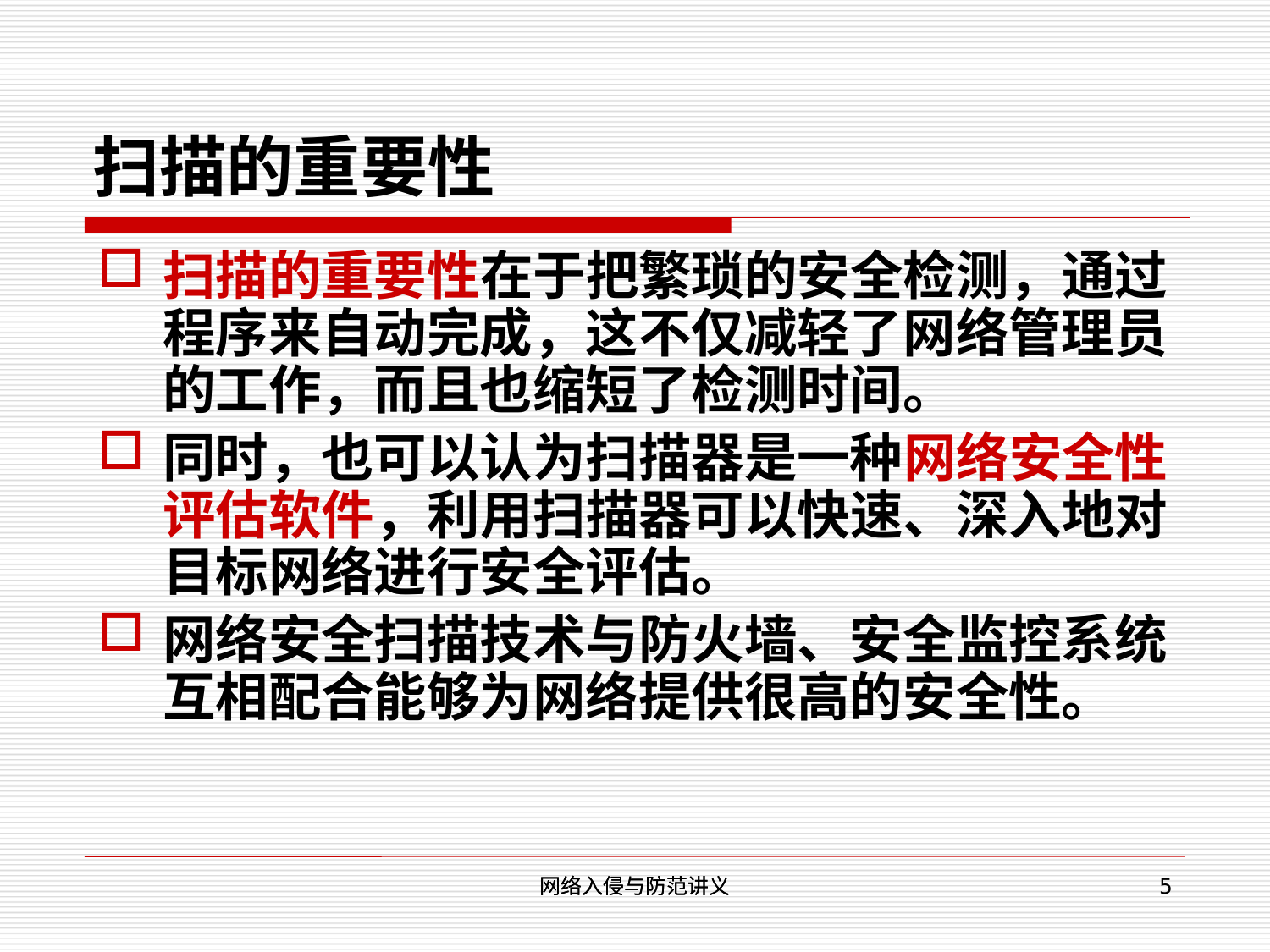

# 扫描的重要性
扫描的重要性在于把繁琐的安全检测，通过程序来自动完成，这不仅减轻了网络管理员的工作，而且也缩短了检测时间。
同时，也可以认为扫描器是一种网络安全性评估软件，利用扫描器可以快速、深入地对目标网络进行安全评估。
网络安全扫描技术与防火墙、安全监控系统互相配合能够为网络提供很高的安全性。

网络入侵与防范讲义
网络入侵与防范讲义
5
5